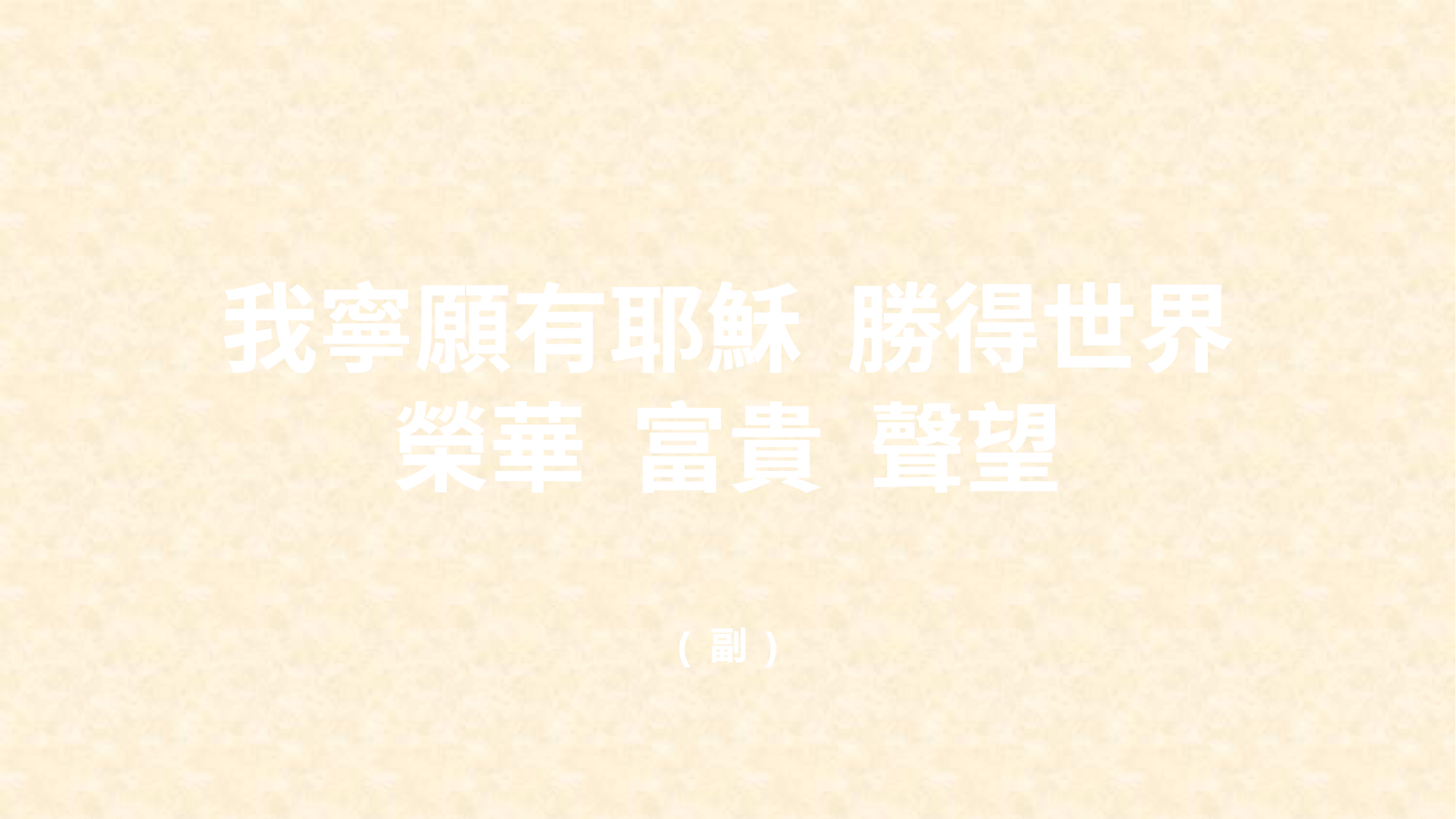

我寧願有耶穌  勝得世界
榮華  富貴  聲望
( 副 )